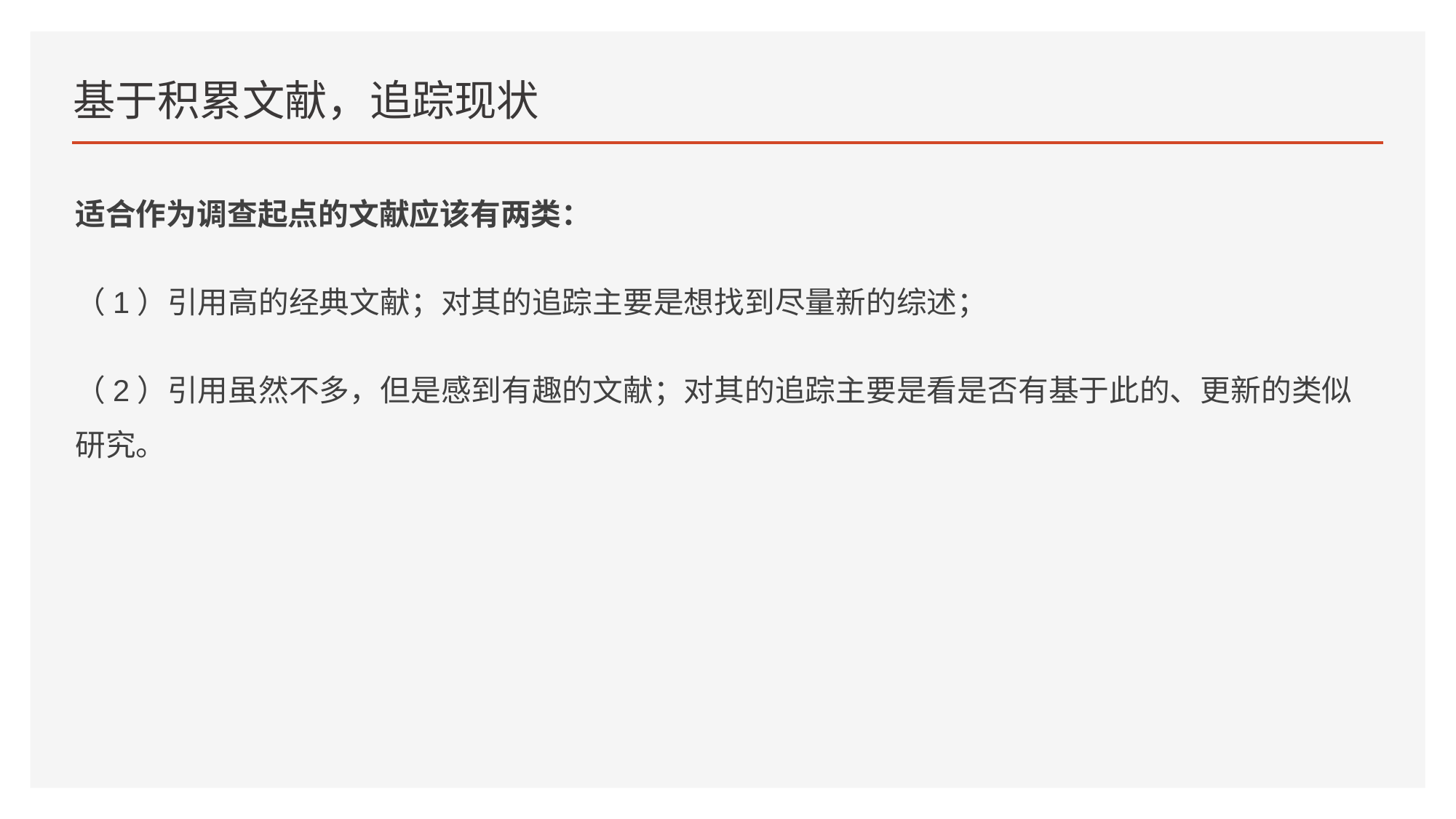

# 基于积累文献，追踪现状
适合作为调查起点的文献应该有两类：
（1）引用高的经典文献；对其的追踪主要是想找到尽量新的综述；
（2）引用虽然不多，但是感到有趣的文献；对其的追踪主要是看是否有基于此的、更新的类似研究。